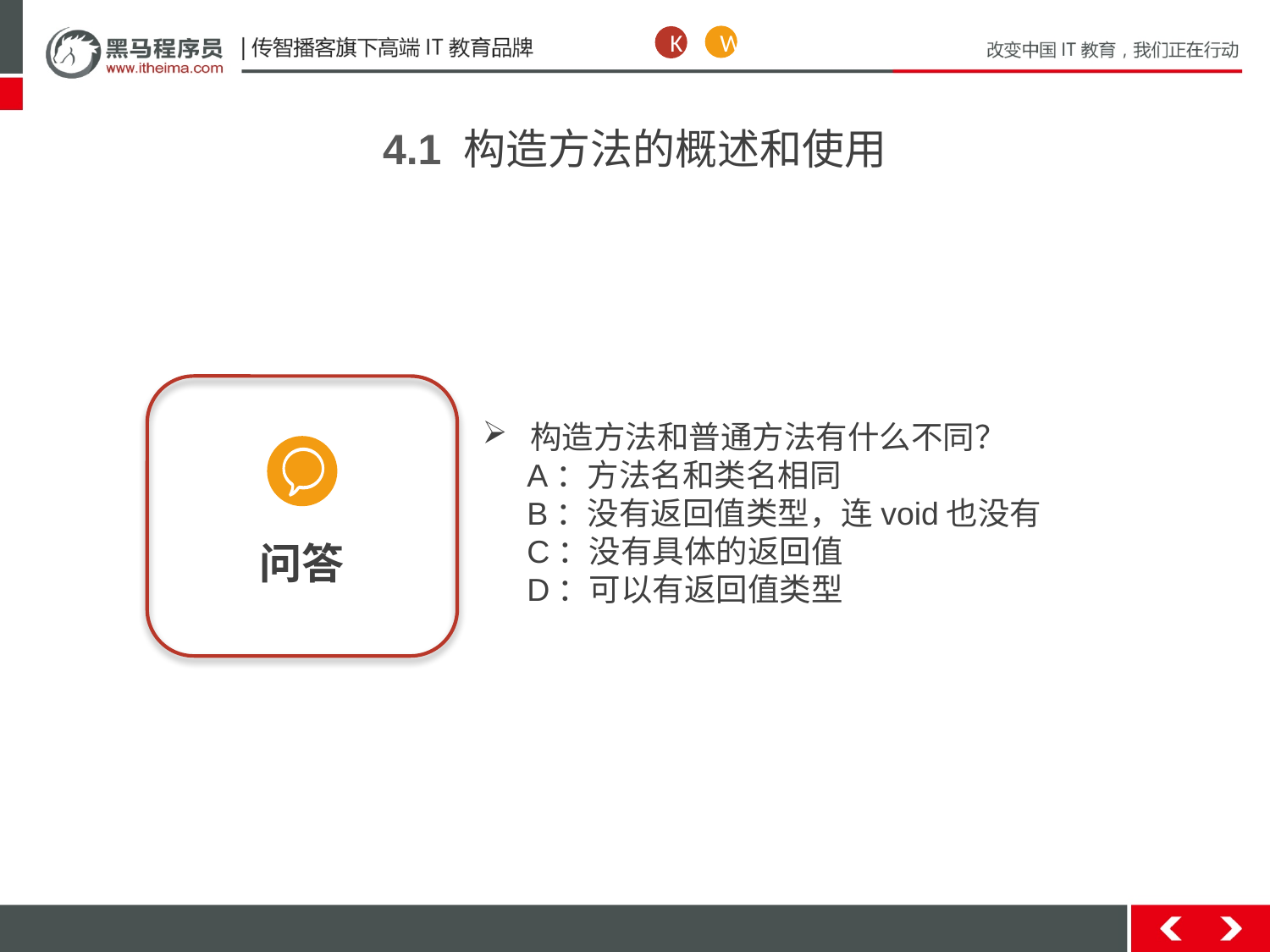

W
K
4.1 构造方法的概述和使用

问答
构造方法和普通方法有什么不同？
     A：方法名和类名相同
     B：没有返回值类型，连void也没有
     C：没有具体的返回值
     D：可以有返回值类型